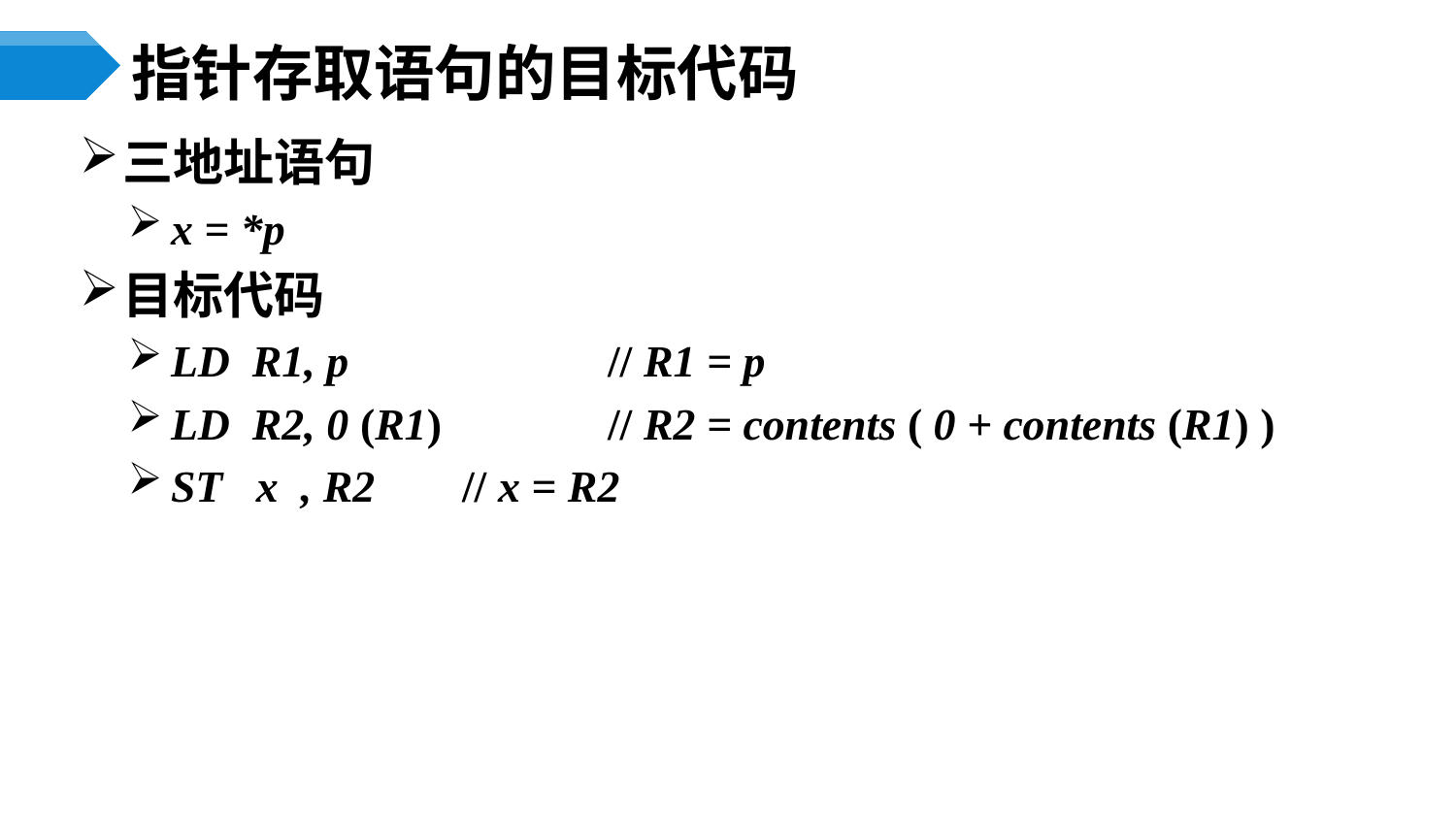

# 指针存取语句的目标代码
三地址语句
x = *p
目标代码
LD  R1, p	           	// R1 = p
LD  R2, 0 (R1)     	// R2 = contents ( 0 + contents (R1) )
ST   x  , R2	// x = R2